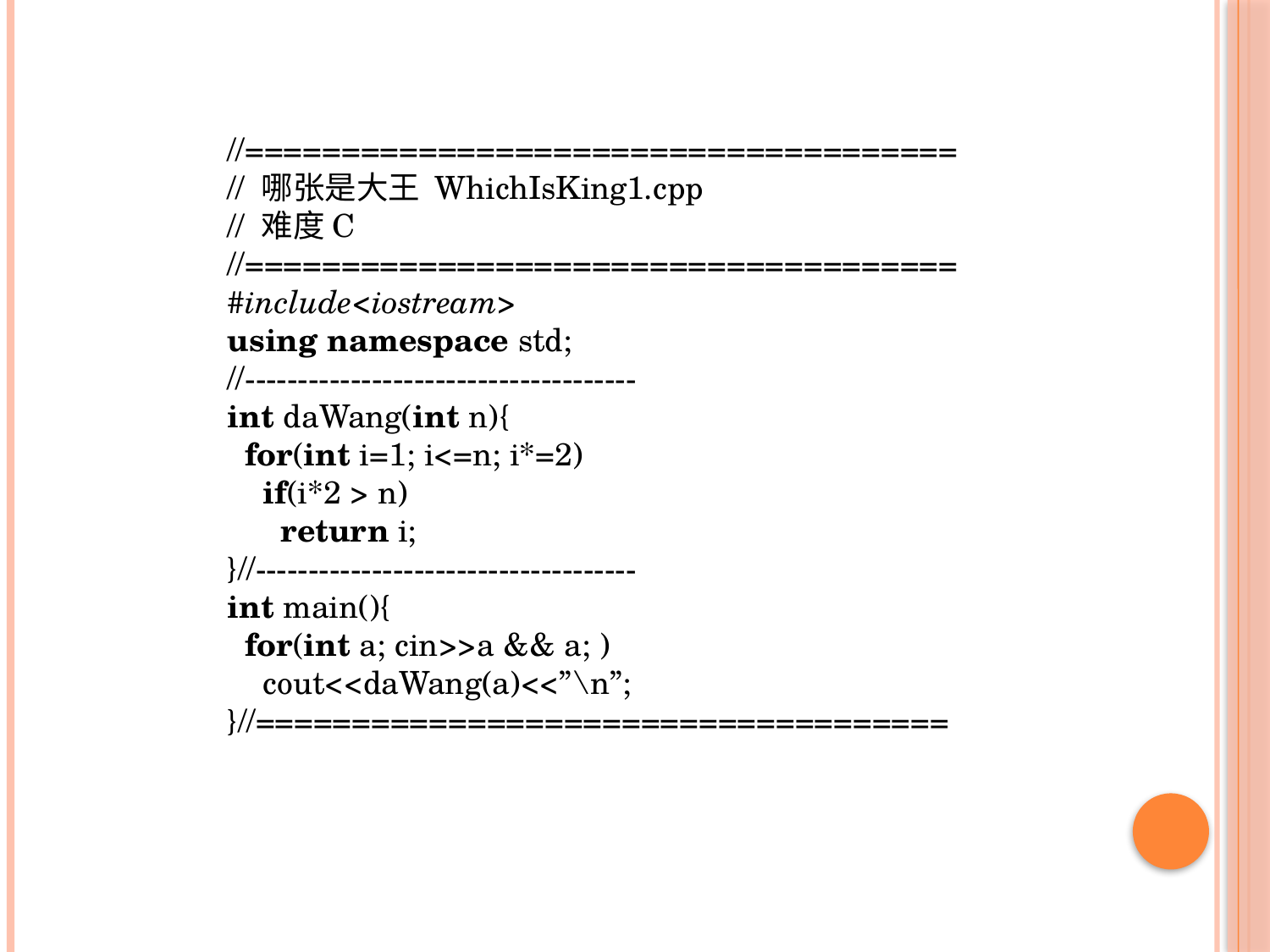

//=====================================
// 哪张是大王 WhichIsKing1.cpp
// 难度C
//=====================================
#include<iostream>
using namespace std;
//-------------------------------------
int daWang(int n){
  for(int i=1; i<=n; i*=2)
    if(i*2 > n)
      return i;
}//------------------------------------
int main(){
  for(int a; cin>>a && a; )
    cout<<daWang(a)<<”\n”;
}//====================================